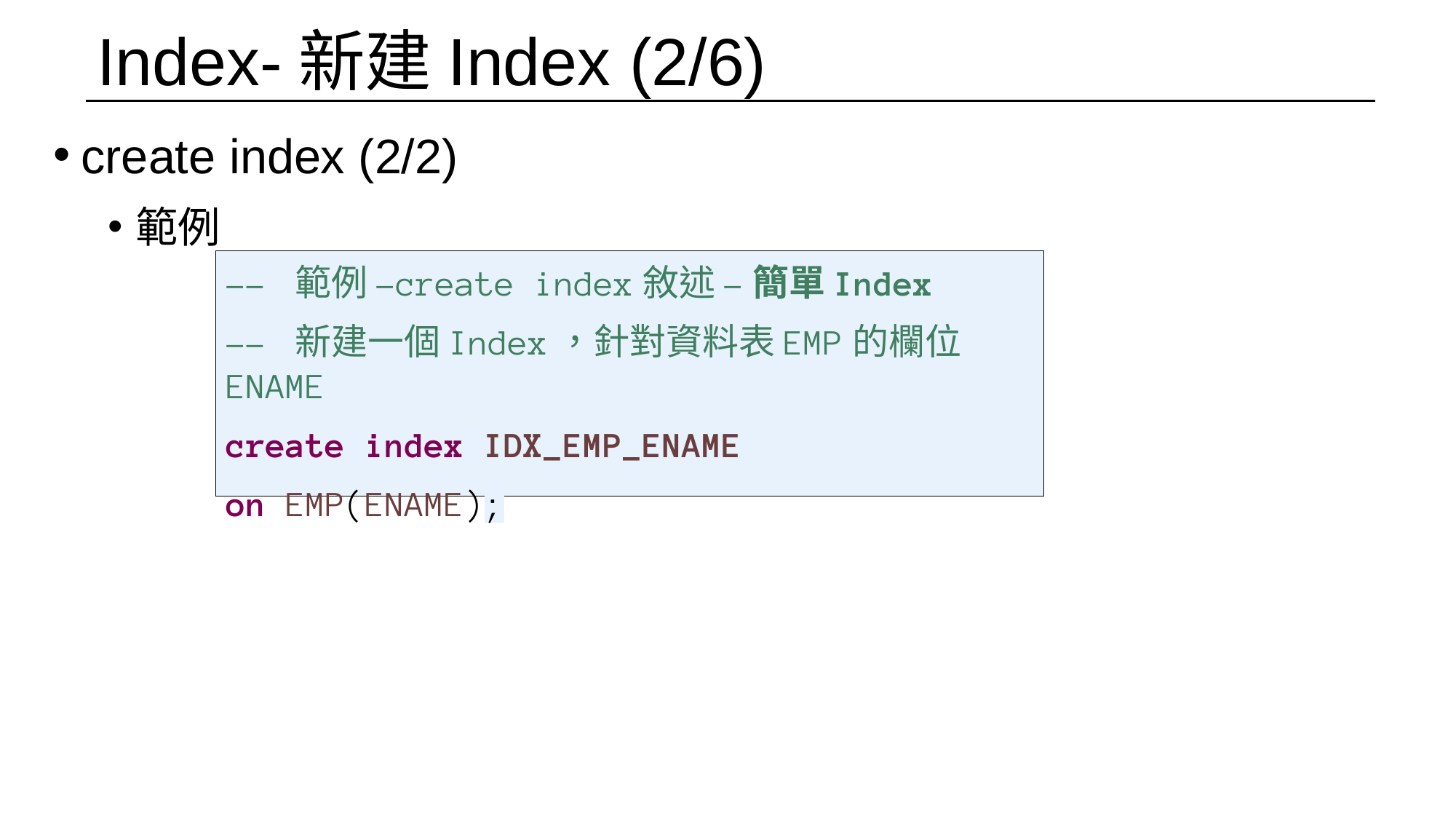

# Index-新建Index (2/6)
create index (2/2)
範例
-- 範例-create index敘述-簡單Index
-- 新建一個Index，針對資料表EMP的欄位ENAME
create index IDX_EMP_ENAME
on EMP(ENAME);